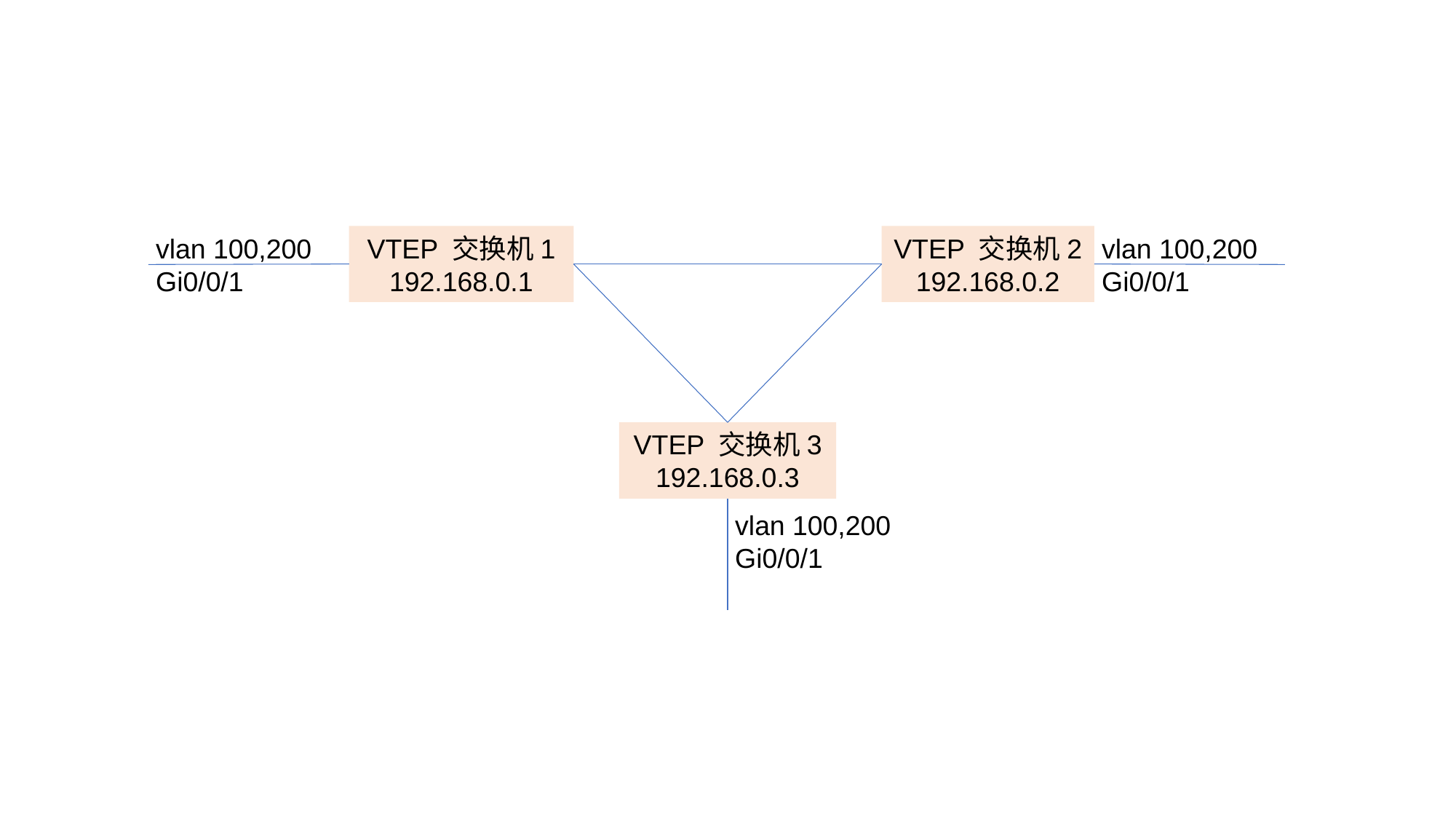

vlan 100,200
Gi0/0/1
VTEP 交换机1
192.168.0.1
VTEP 交换机2
192.168.0.2
vlan 100,200
Gi0/0/1
VTEP 交换机3
192.168.0.3
vlan 100,200
Gi0/0/1